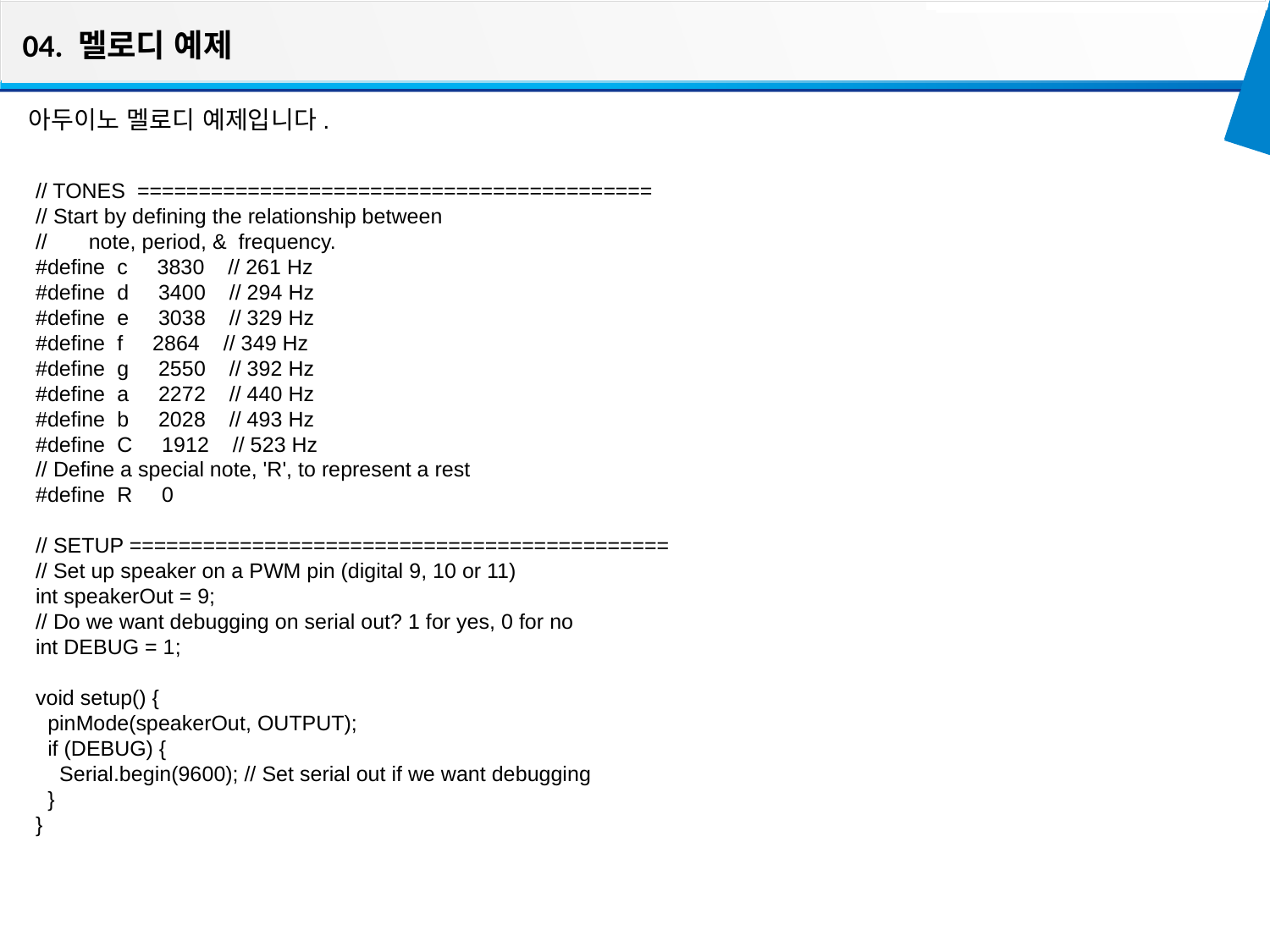

04. 멜로디 예제

아두이노 멜로디 예제입니다.
// TONES  ==========================================
// Start by defining the relationship between
//       note, period, &  frequency.
#define  c     3830    // 261 Hz
#define  d     3400    // 294 Hz
#define  e     3038    // 329 Hz
#define  f     2864    // 349 Hz
#define  g     2550    // 392 Hz
#define  a     2272    // 440 Hz
#define  b     2028    // 493 Hz
#define  C     1912    // 523 Hz
// Define a special note, 'R', to represent a rest
#define  R     0

// SETUP ============================================
// Set up speaker on a PWM pin (digital 9, 10 or 11)
int speakerOut = 9;
// Do we want debugging on serial out? 1 for yes, 0 for no
int DEBUG = 1;

void setup() {
  pinMode(speakerOut, OUTPUT);
  if (DEBUG) {
    Serial.begin(9600); // Set serial out if we want debugging
  }
}